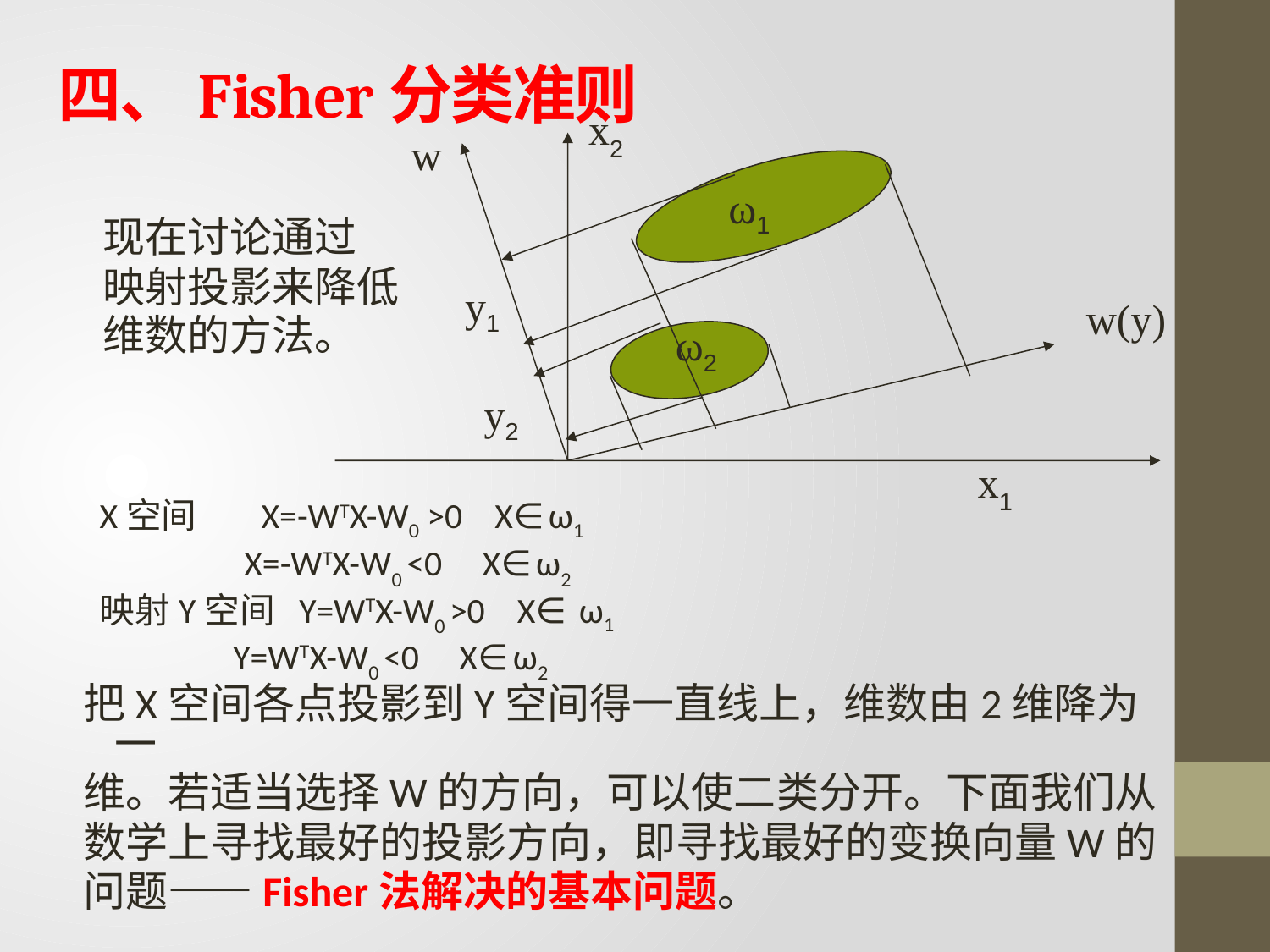

# 四、Fisher分类准则
x2
w

ω1

y1
w(y)
ω2

y2

x1

 现在讨论通过
 映射投影来降低
 维数的方法。

  X空间            X=-WTX-W0 >0    X∈ω1
                    X=-WTX-W0 <0     X∈ω2
 映射Y空间  Y=WTX-W0 >0    X∈ ω1
                              Y=WTX-W0 <0     X∈ω2
把X空间各点投影到Y空间得一直线上，维数由2维降为一
维。若适当选择W的方向，可以使二类分开。下面我们从
数学上寻找最好的投影方向，即寻找最好的变换向量W的
问题——Fisher法解决的基本问题。